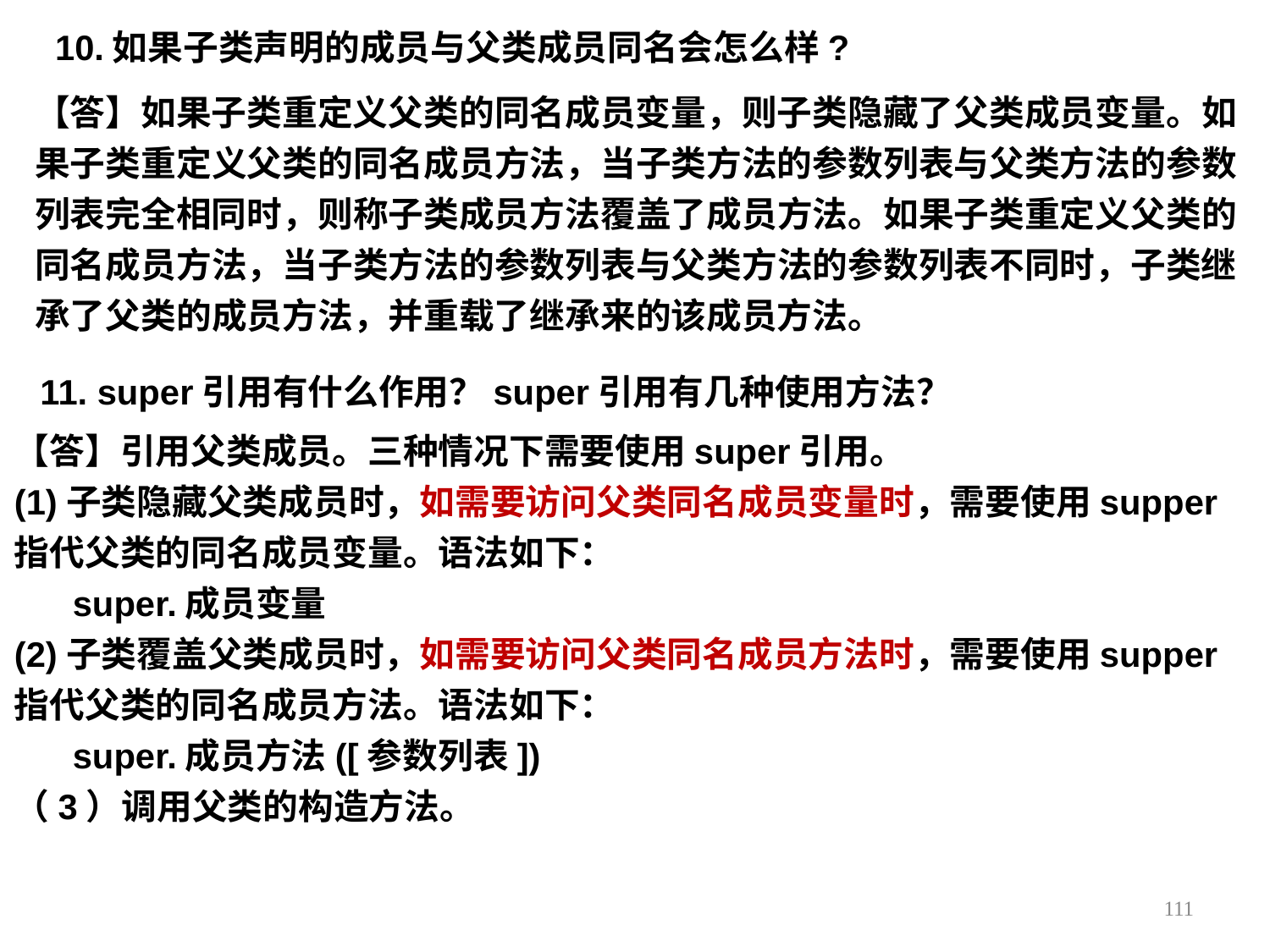

10.如果子类声明的成员与父类成员同名会怎么样?
【答】如果子类重定义父类的同名成员变量，则子类隐藏了父类成员变量。如果子类重定义父类的同名成员方法，当子类方法的参数列表与父类方法的参数列表完全相同时，则称子类成员方法覆盖了成员方法。如果子类重定义父类的同名成员方法，当子类方法的参数列表与父类方法的参数列表不同时，子类继承了父类的成员方法，并重载了继承来的该成员方法。
11. super引用有什么作用？super引用有几种使用方法？
【答】引用父类成员。三种情况下需要使用super引用。
(1)子类隐藏父类成员时，如需要访问父类同名成员变量时，需要使用supper指代父类的同名成员变量。语法如下：
      super.成员变量
(2)子类覆盖父类成员时，如需要访问父类同名成员方法时，需要使用supper指代父类的同名成员方法。语法如下：
      super.成员方法([参数列表])
（3）调用父类的构造方法。
111